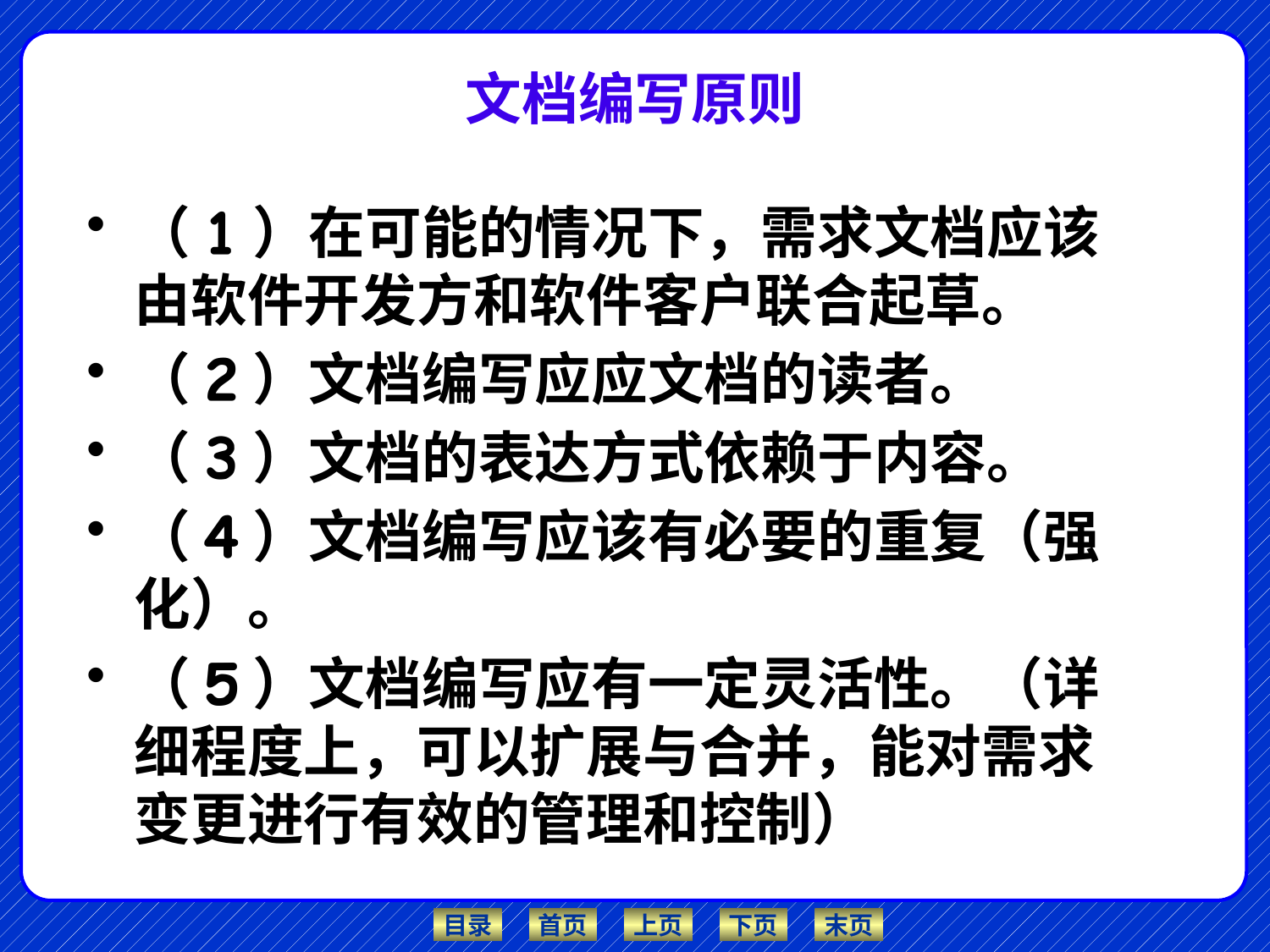

# 文档编写原则
（1）在可能的情况下，需求文档应该由软件开发方和软件客户联合起草。
（2）文档编写应应文档的读者。
（3）文档的表达方式依赖于内容。
（4）文档编写应该有必要的重复（强化）。
（5）文档编写应有一定灵活性。（详细程度上，可以扩展与合并，能对需求变更进行有效的管理和控制）